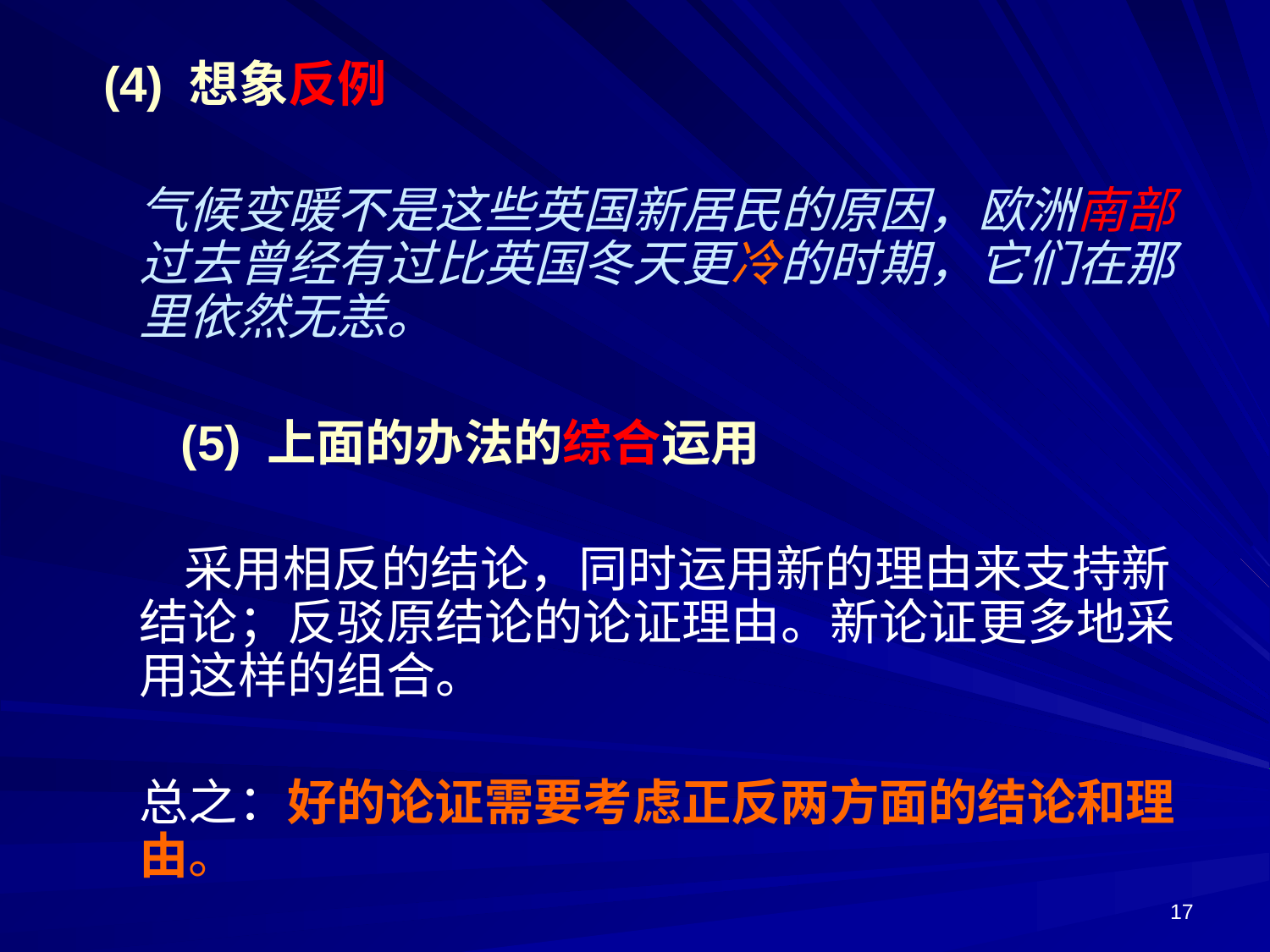

(4) 想象反例

气候变暖不是这些英国新居民的原因，欧洲南部过去曾经有过比英国冬天更冷的时期，它们在那里依然无恙。

   (5) 上面的办法的综合运用

   采用相反的结论，同时运用新的理由来支持新结论；反驳原结论的论证理由。新论证更多地采用这样的组合。

总之：好的论证需要考虑正反两方面的结论和理由。
17